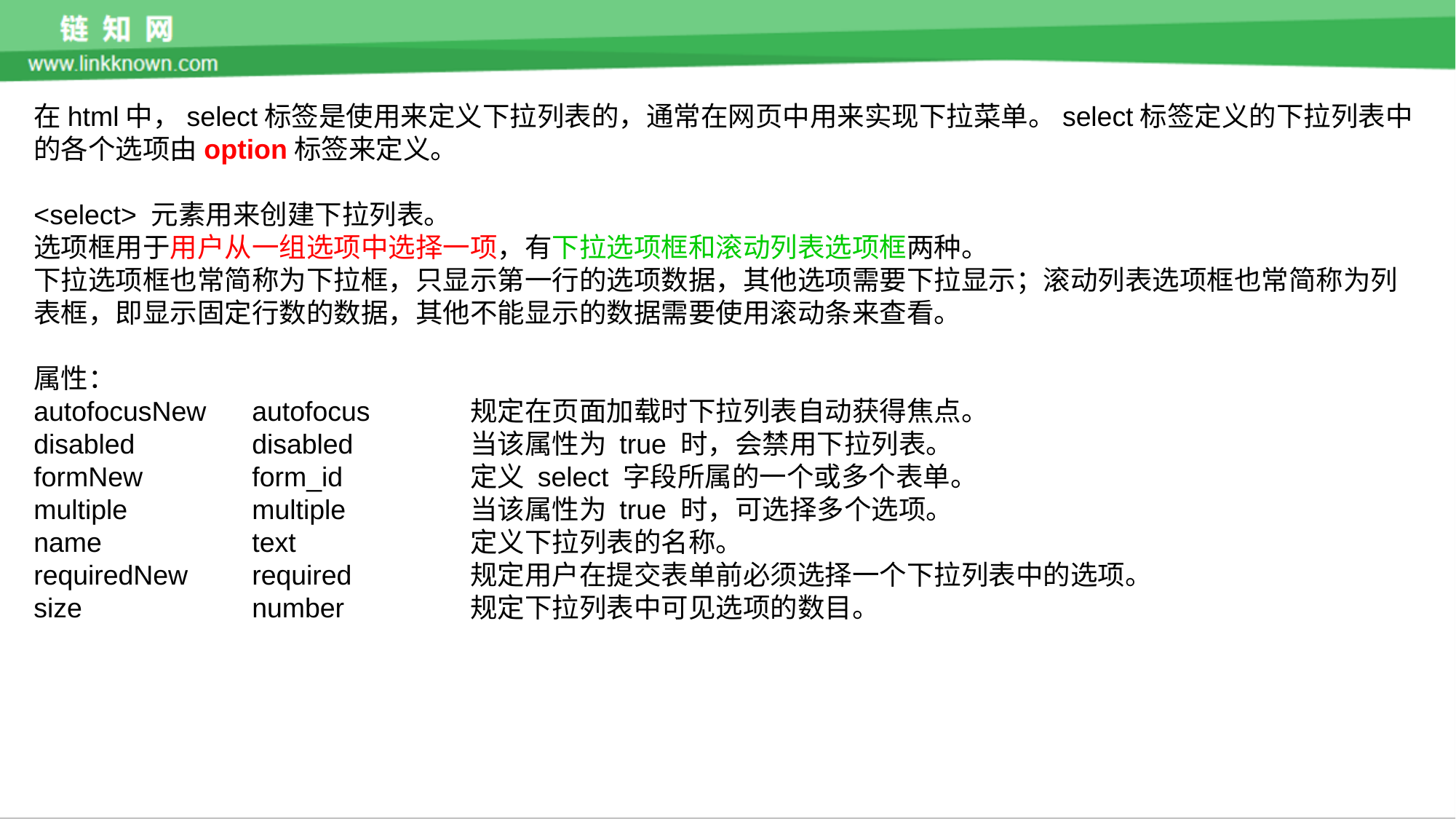

在html中，select标签是使用来定义下拉列表的，通常在网页中用来实现下拉菜单。select标签定义的下拉列表中的各个选项由option标签来定义。

<select> 元素用来创建下拉列表。
选项框用于用户从一组选项中选择一项，有下拉选项框和滚动列表选项框两种。
下拉选项框也常简称为下拉框，只显示第一行的选项数据，其他选项需要下拉显示；滚动列表选项框也常简称为列表框，即显示固定行数的数据，其他不能显示的数据需要使用滚动条来查看。

属性：
autofocusNew	autofocus	规定在页面加载时下拉列表自动获得焦点。
disabled		disabled		当该属性为 true 时，会禁用下拉列表。
formNew		form_id		定义 select 字段所属的一个或多个表单。
multiple		multiple		当该属性为 true 时，可选择多个选项。
name		text		定义下拉列表的名称。
requiredNew	required		规定用户在提交表单前必须选择一个下拉列表中的选项。
size		number		规定下拉列表中可见选项的数目。